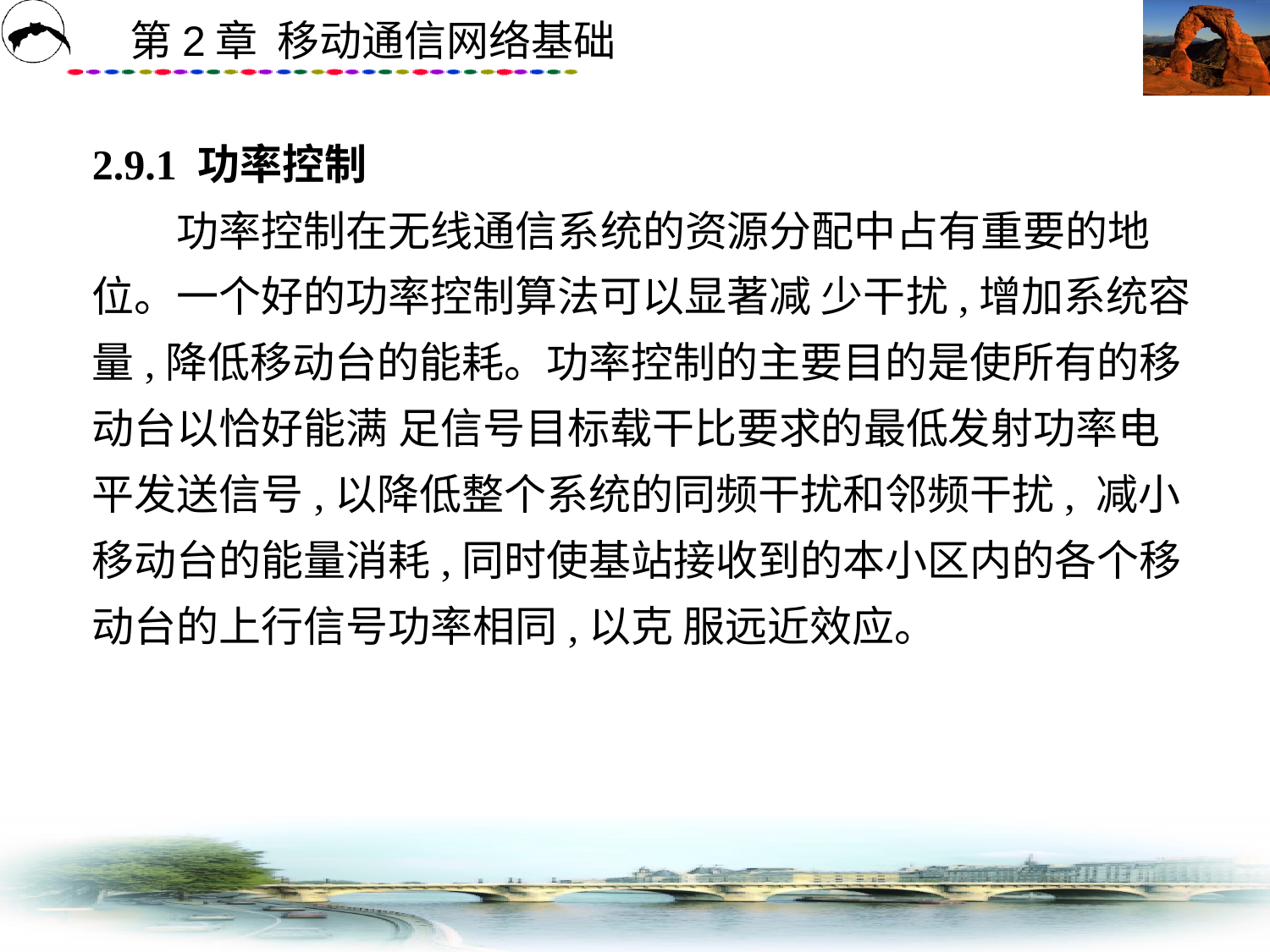

#
2.9.1 功率控制
　　功率控制在无线通信系统的资源分配中占有重要的地位。一个好的功率控制算法可以显著减 少干扰,增加系统容量,降低移动台的能耗。功率控制的主要目的是使所有的移动台以恰好能满 足信号目标载干比要求的最低发射功率电平发送信号,以降低整个系统的同频干扰和邻频干扰, 减小移动台的能量消耗,同时使基站接收到的本小区内的各个移动台的上行信号功率相同,以克 服远近效应。